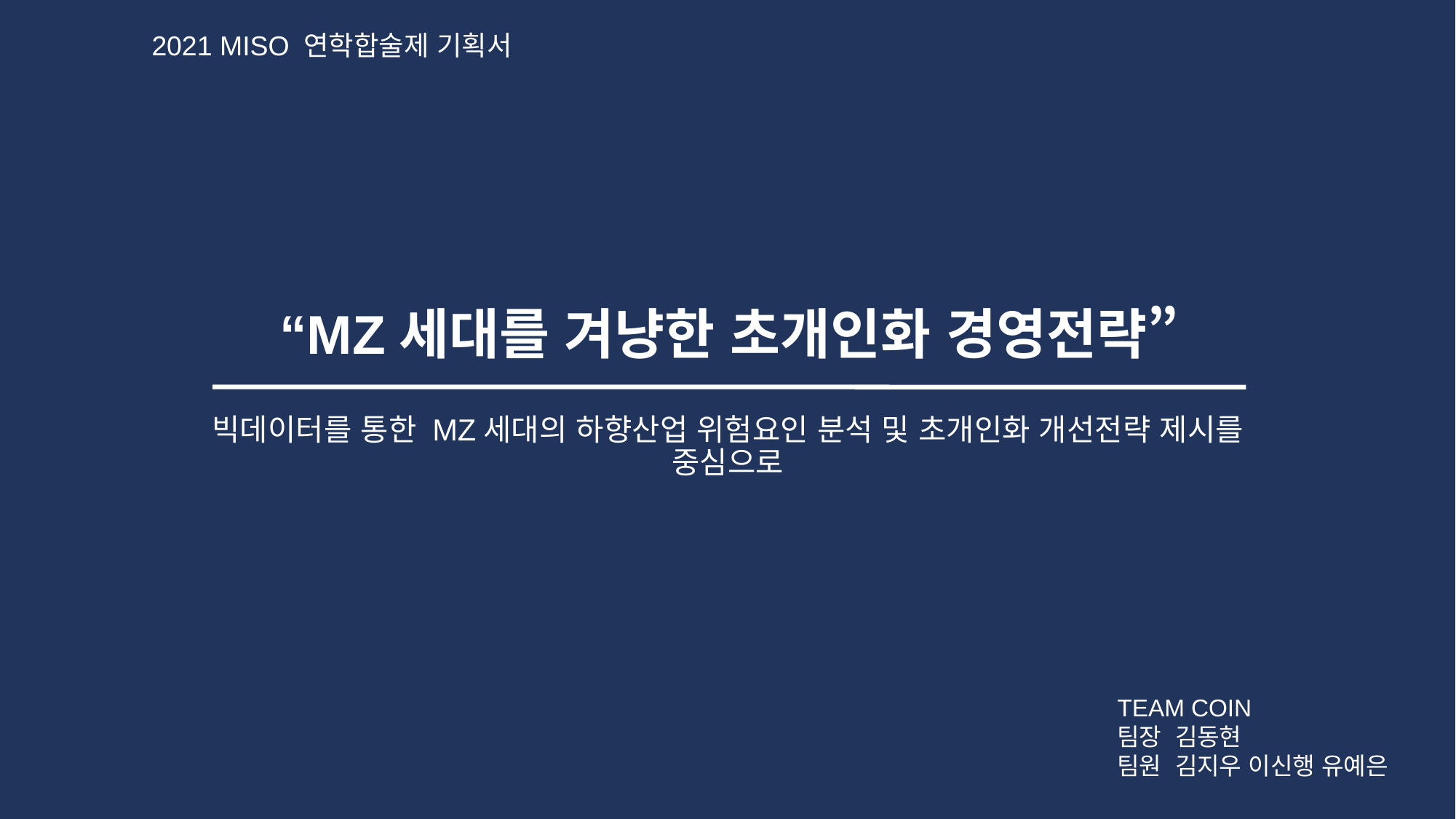

2021 MISO 연학합술제 기획서
# “MZ세대를 겨냥한 초개인화 경영전략”
빅데이터를 통한 MZ세대의 하향산업 위험요인 분석 및 초개인화 개선전략 제시를 중심으로

TEAM COIN
팀장  김동현
팀원  김지우 이신행 유예은